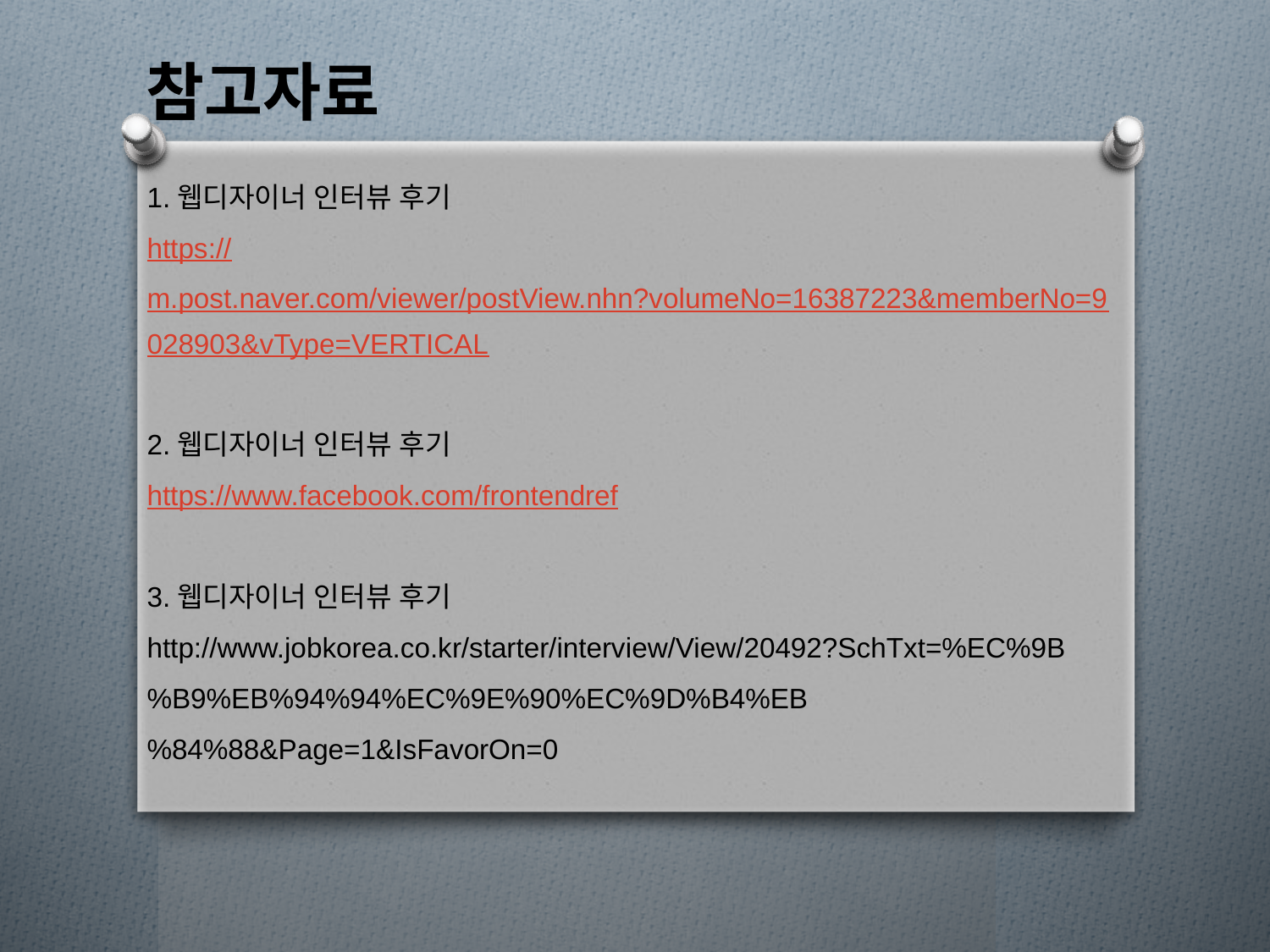

참고자료
1.웹디자이너 인터뷰 후기
https://m.post.naver.com/viewer/postView.nhn?volumeNo=16387223&memberNo=9028903&vType=VERTICAL

2.웹디자이너 인터뷰 후기
https://www.facebook.com/frontendref

3.웹디자이너 인터뷰 후기
http://www.jobkorea.co.kr/starter/interview/View/20492?SchTxt=%EC%9B%B9%EB%94%94%EC%9E%90%EC%9D%B4%EB%84%88&Page=1&IsFavorOn=0